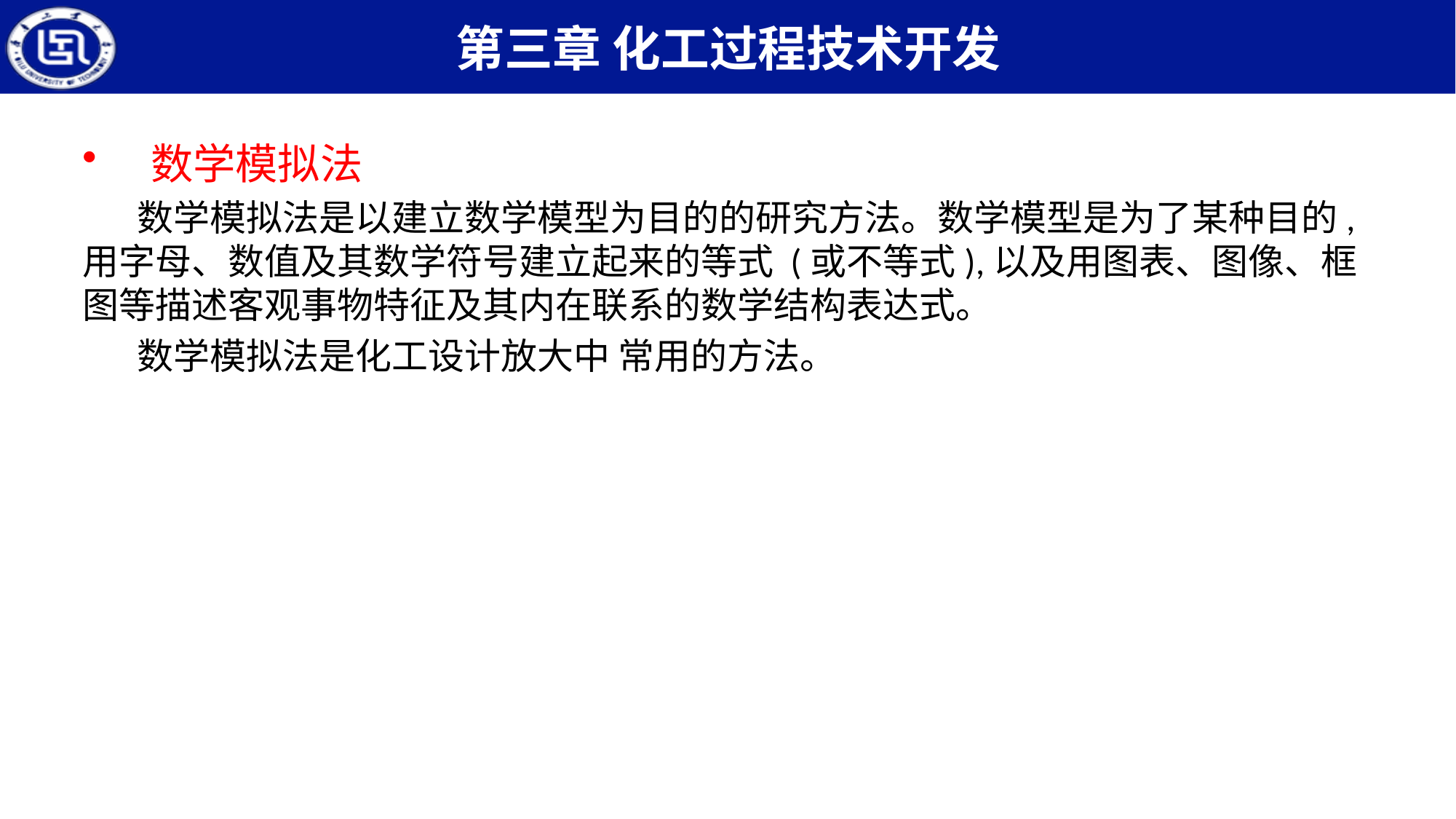

数学模拟法
数学模拟法是以建立数学模型为目的的研究方法。数学模型是为了某种目的,用字母、数值及其数学符号建立起来的等式 (或不等式),以及用图表、图像、框图等描述客观事物特征及其内在联系的数学结构表达式。
数学模拟法是化工设计放大中 常用的方法。